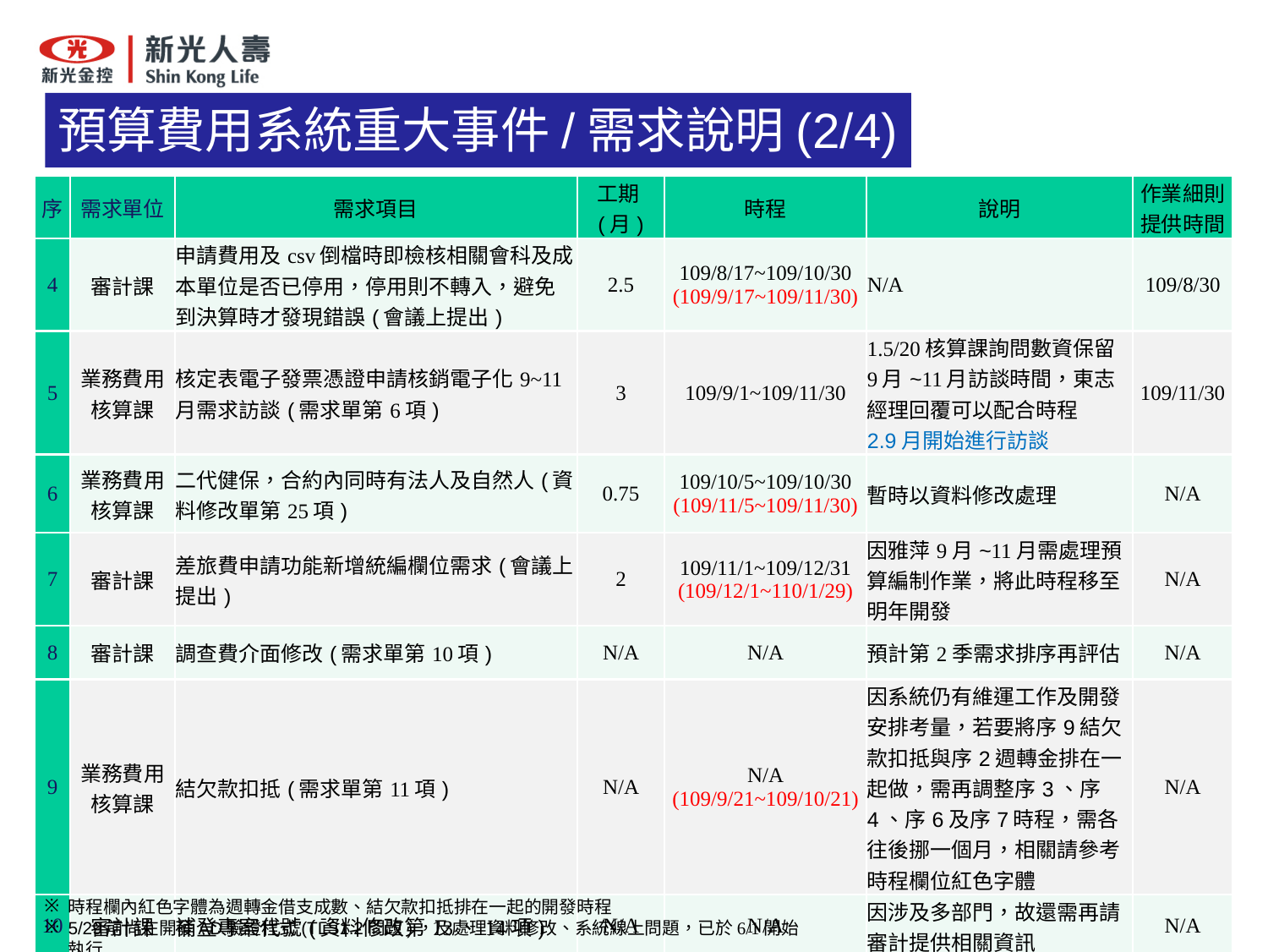

# 預算費用系統重大事件/需求說明(2/4)
| 序 | 需求單位 | 需求項目 | 工期(月) | 時程 | 說明 | 作業細則提供時間 |
| --- | --- | --- | --- | --- | --- | --- |
| 4 | 審計課 | 申請費用及csv倒檔時即檢核相關會科及成本單位是否已停用，停用則不轉入，避免到決算時才發現錯誤(會議上提出) | 2.5 | 109/8/17~109/10/30 (109/9/17~109/11/30) | N/A | 109/8/30 |
| 5 | 業務費用核算課 | 核定表電子發票憑證申請核銷電子化9~11月需求訪談(需求單第6項) | 3 | 109/9/1~109/11/30 | 1.5/20核算課詢問數資保留9月~11月訪談時間，東志經理回覆可以配合時程 2.9月開始進行訪談 | 109/11/30 |
| 6 | 業務費用核算課 | 二代健保，合約內同時有法人及自然人(資料修改單第25項) | 0.75 | 109/10/5~109/10/30 (109/11/5~109/11/30) | 暫時以資料修改處理 | N/A |
| 7 | 審計課 | 差旅費申請功能新增統編欄位需求(會議上提出) | 2 | 109/11/1~109/12/31 (109/12/1~110/1/29) | 因雅萍9月~11月需處理預算編制作業，將此時程移至明年開發 | N/A |
| 8 | 審計課 | 調查費介面修改(需求單第10項) | N/A | N/A | 預計第2季需求排序再評估 | N/A |
| 9 | 業務費用核算課 | 結欠款扣抵(需求單第11項) | N/A | N/A (109/9/21~109/10/21) | 因系統仍有維運工作及開發安排考量，若要將序9結欠款扣抵與序2週轉金排在一起做，需再調整序3、序4、序6及序7時程，需各往後挪一個月，相關請參考時程欄位紅色字體 | N/A |
| 10 | 審計課 | 補登專案代號(資料修改第13、14項) | N/A | N/A | 因涉及多部門，故還需再請審計提供相關資訊 | N/A |
時程欄內紅色字體為週轉金借支成數、結欠款扣抵排在一起的開發時程
5/29前尚在開發AD驗證程式(TLS1.2問題)，及處理資料修改、系統線上問題，已於6/1開始執行